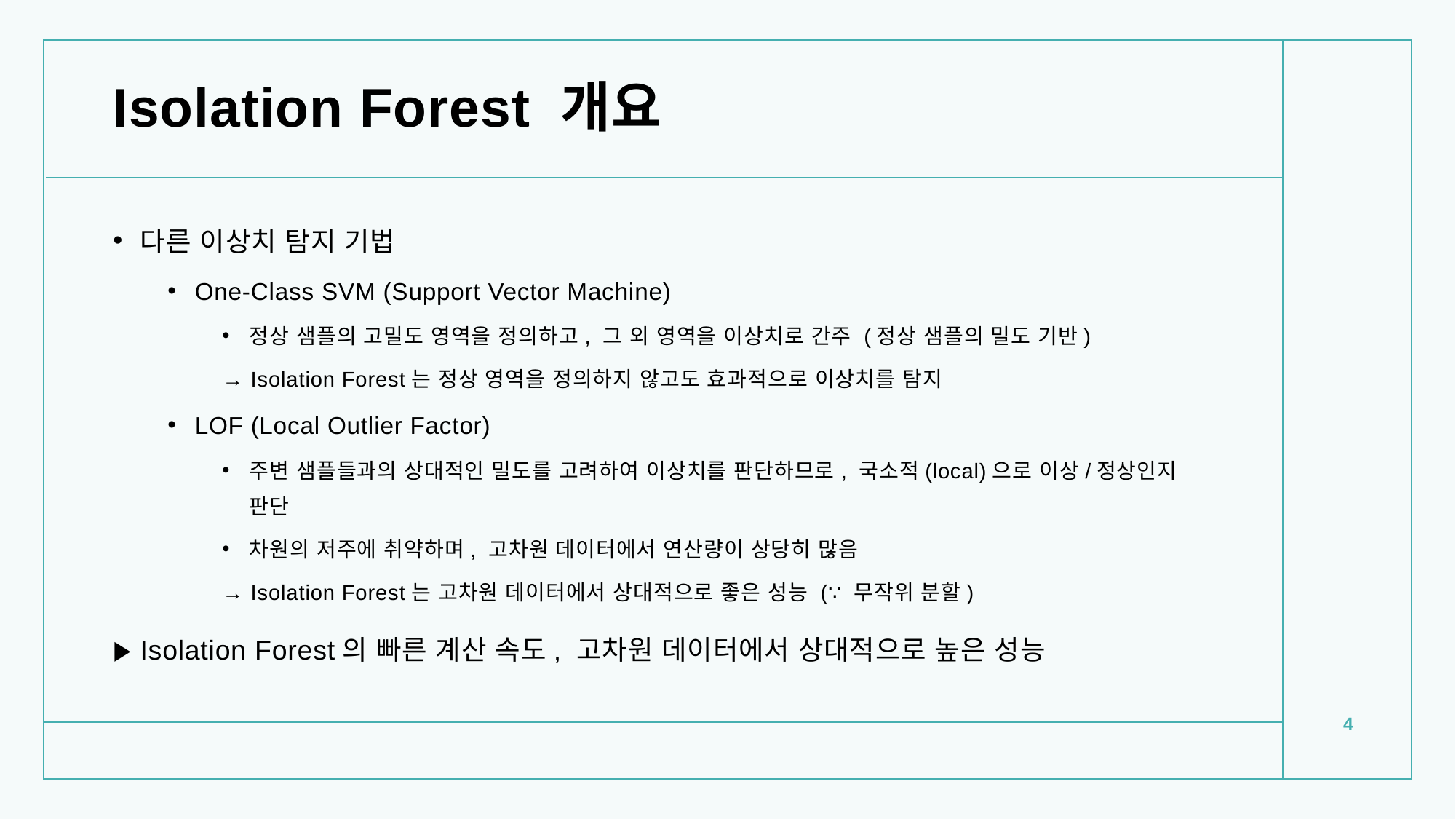

# Isolation Forest 개요
다른 이상치 탐지 기법
One-Class SVM (Support Vector Machine)
정상 샘플의 고밀도 영역을 정의하고, 그 외 영역을 이상치로 간주 (정상 샘플의 밀도 기반)
→ Isolation Forest는 정상 영역을 정의하지 않고도 효과적으로 이상치를 탐지
LOF (Local Outlier Factor)
주변 샘플들과의 상대적인 밀도를 고려하여 이상치를 판단하므로, 국소적(local)으로 이상/정상인지 판단
차원의 저주에 취약하며, 고차원 데이터에서 연산량이 상당히 많음
→ Isolation Forest는 고차원 데이터에서 상대적으로 좋은 성능 (∵ 무작위 분할)
▶ Isolation Forest의 빠른 계산 속도, 고차원 데이터에서 상대적으로 높은 성능
4